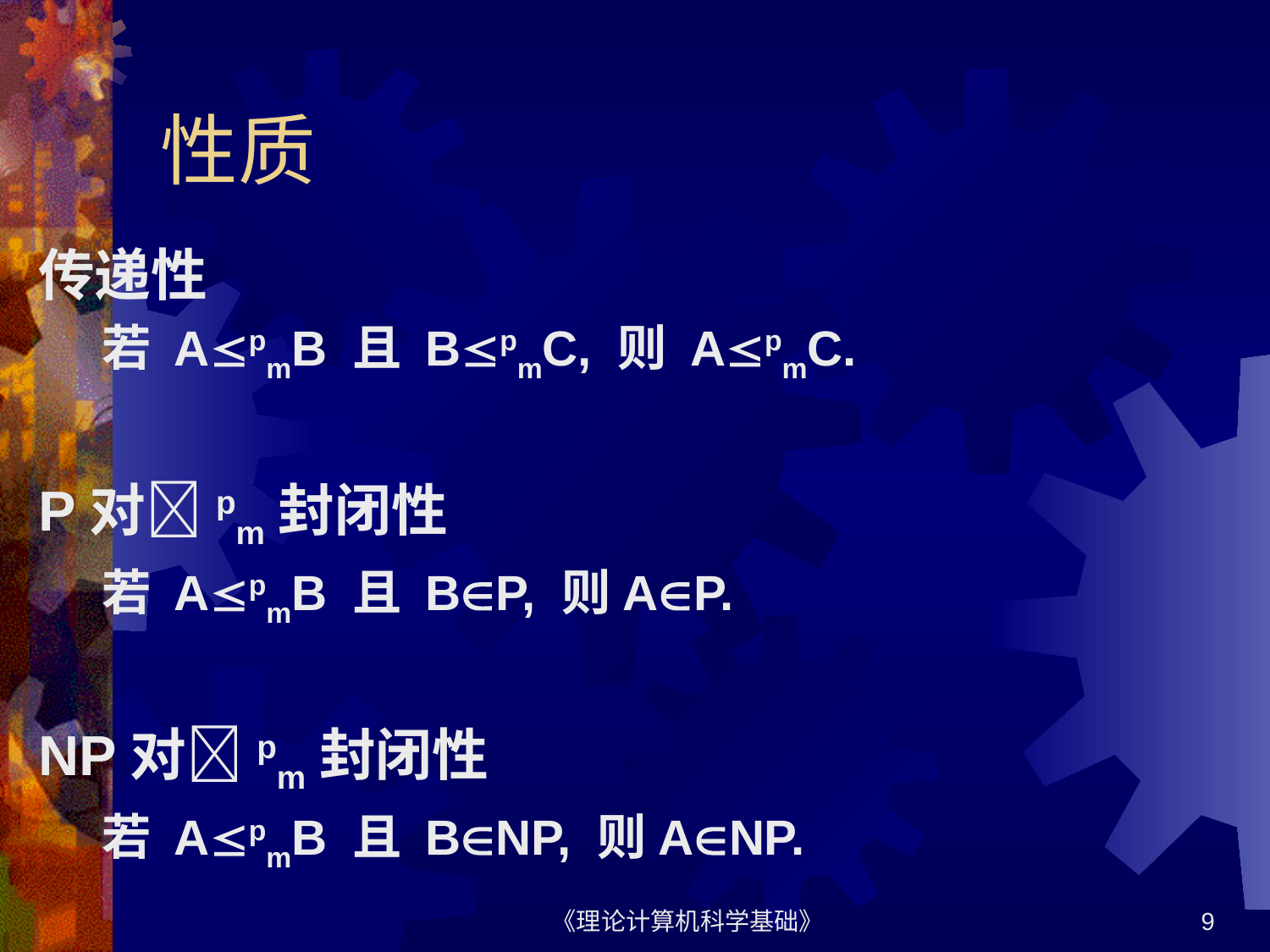

# 性质
传递性
若 A≤pmB 且 B≤pmC, 则 A≤pmC.

P对≤pm封闭性
若 A≤pmB 且 B∈P, 则A∈P.

NP对≤pm封闭性
若 A≤pmB 且 B∈NP, 则A∈NP.
《理论计算机科学基础》
9